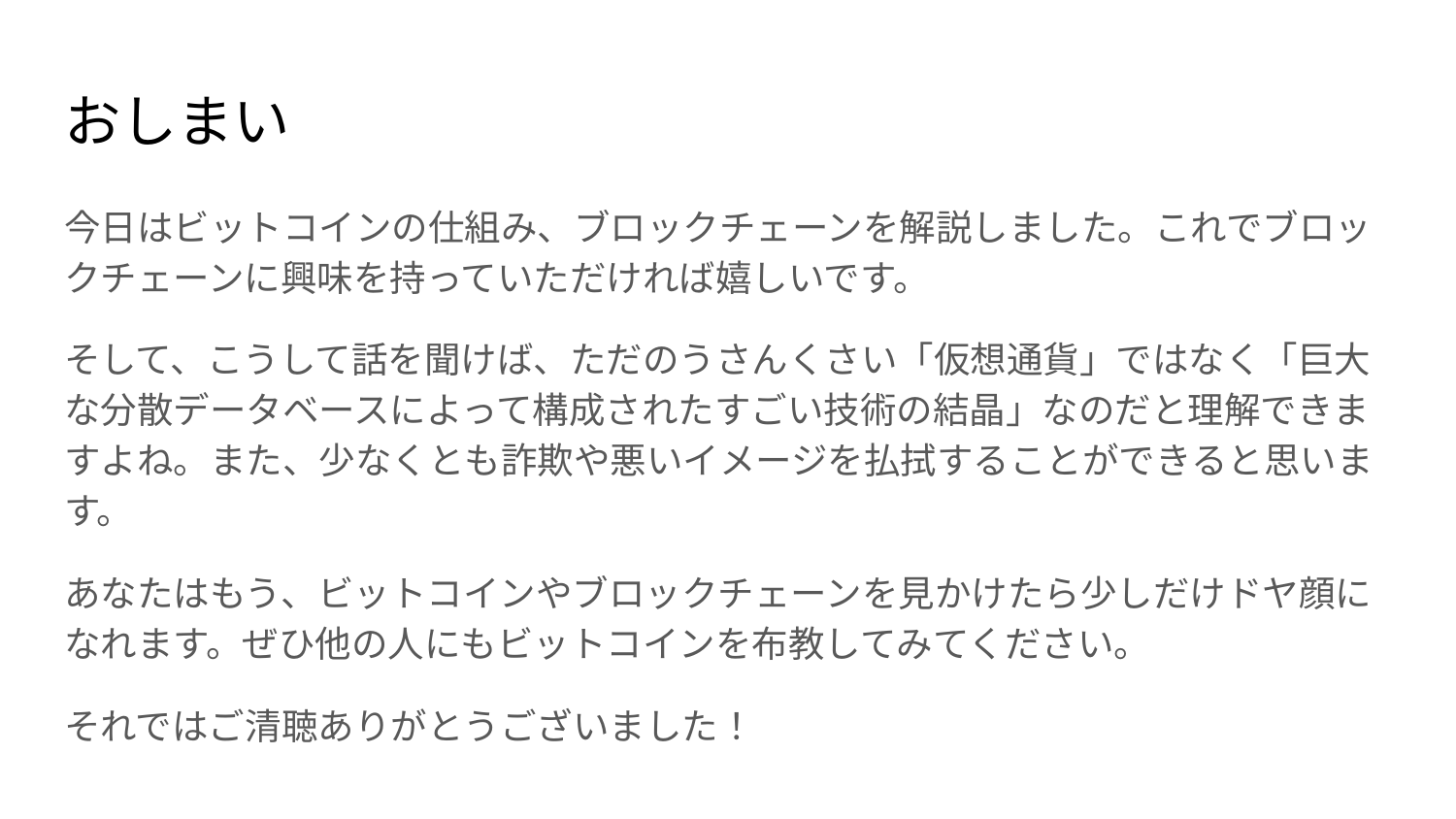

# おしまい
今日はビットコインの仕組み、ブロックチェーンを解説しました。これでブロックチェーンに興味を持っていただければ嬉しいです。
そして、こうして話を聞けば、ただのうさんくさい「仮想通貨」ではなく「巨大な分散データベースによって構成されたすごい技術の結晶」なのだと理解できますよね。また、少なくとも詐欺や悪いイメージを払拭することができると思います。
あなたはもう、ビットコインやブロックチェーンを見かけたら少しだけドヤ顔になれます。ぜひ他の人にもビットコインを布教してみてください。
それではご清聴ありがとうございました！